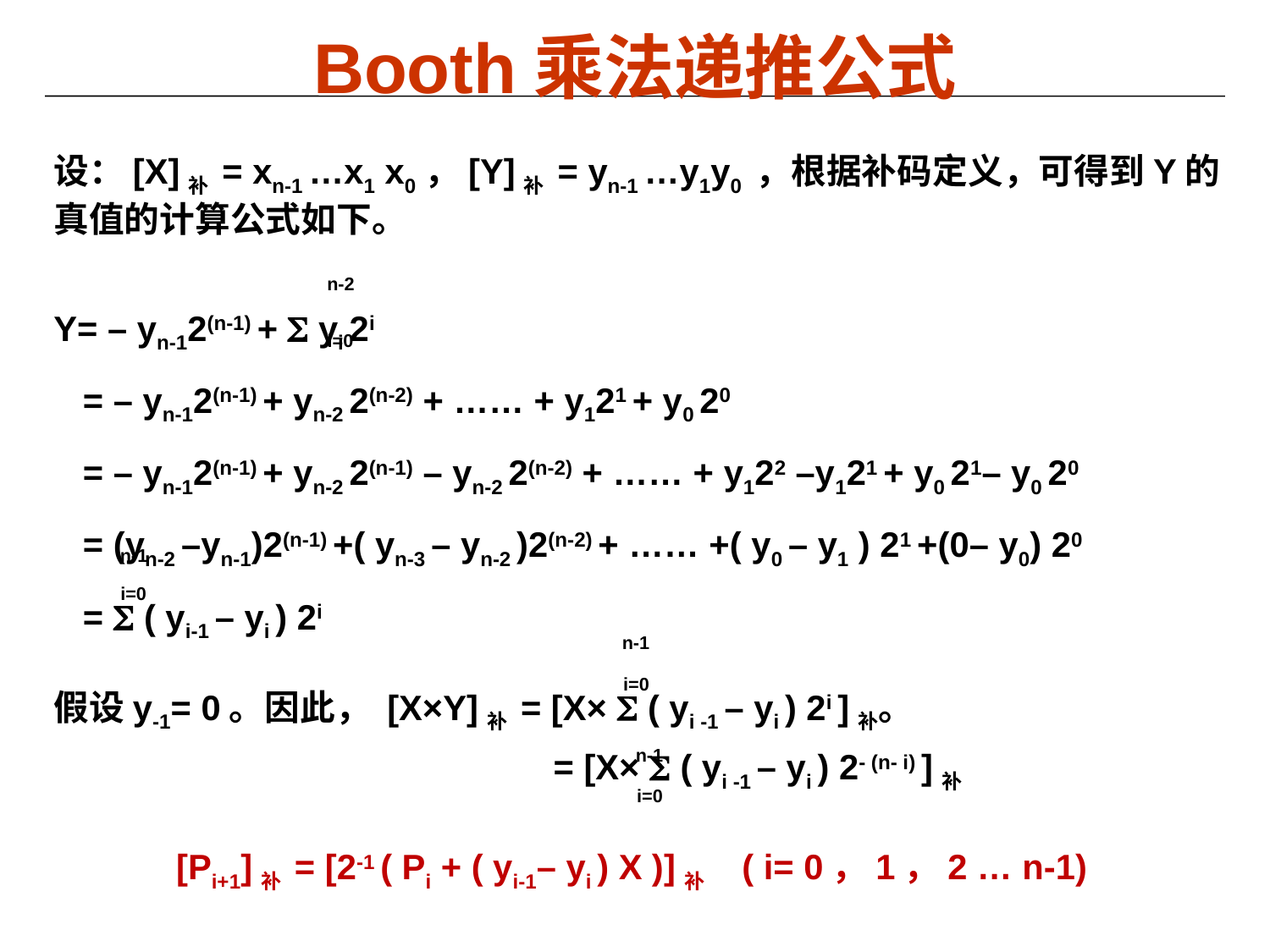

# Booth乘法递推公式
设：[X]补 = xn-1 …x1 x0，[Y]补 = yn-1 …y1y0 ，根据补码定义，可得到Y的真值的计算公式如下。

Y= – yn-12(n-1) + Σ yi 2i
   = – yn-12(n-1) + yn-2 2(n-2) + …… + y121 + y0 20
   = – yn-12(n-1) + yn-2 2(n-1) – yn-2 2(n-2) + …… + y122 –y121 + y0 21– y0 20
   = (yn-2 –yn-1)2(n-1) +( yn-3 – yn-2 )2(n-2) + …… +( y0 – y1 ) 21 +(0– y0) 20
   = Σ ( yi-1 – yi ) 2i

假设y-1= 0。因此， [X×Y]补 = [X× Σ ( yi -1 – yi ) 2i ]补。
n-2
i=0
n-1
i=0
n-1
i=0
n-1
= [X× Σ ( yi -1 – yi ) 2- (n- i) ]补
i=0
[Pi+1]补 = [2-1 ( Pi + ( yi-1– yi ) X )]补    ( i= 0，1，2 … n-1)